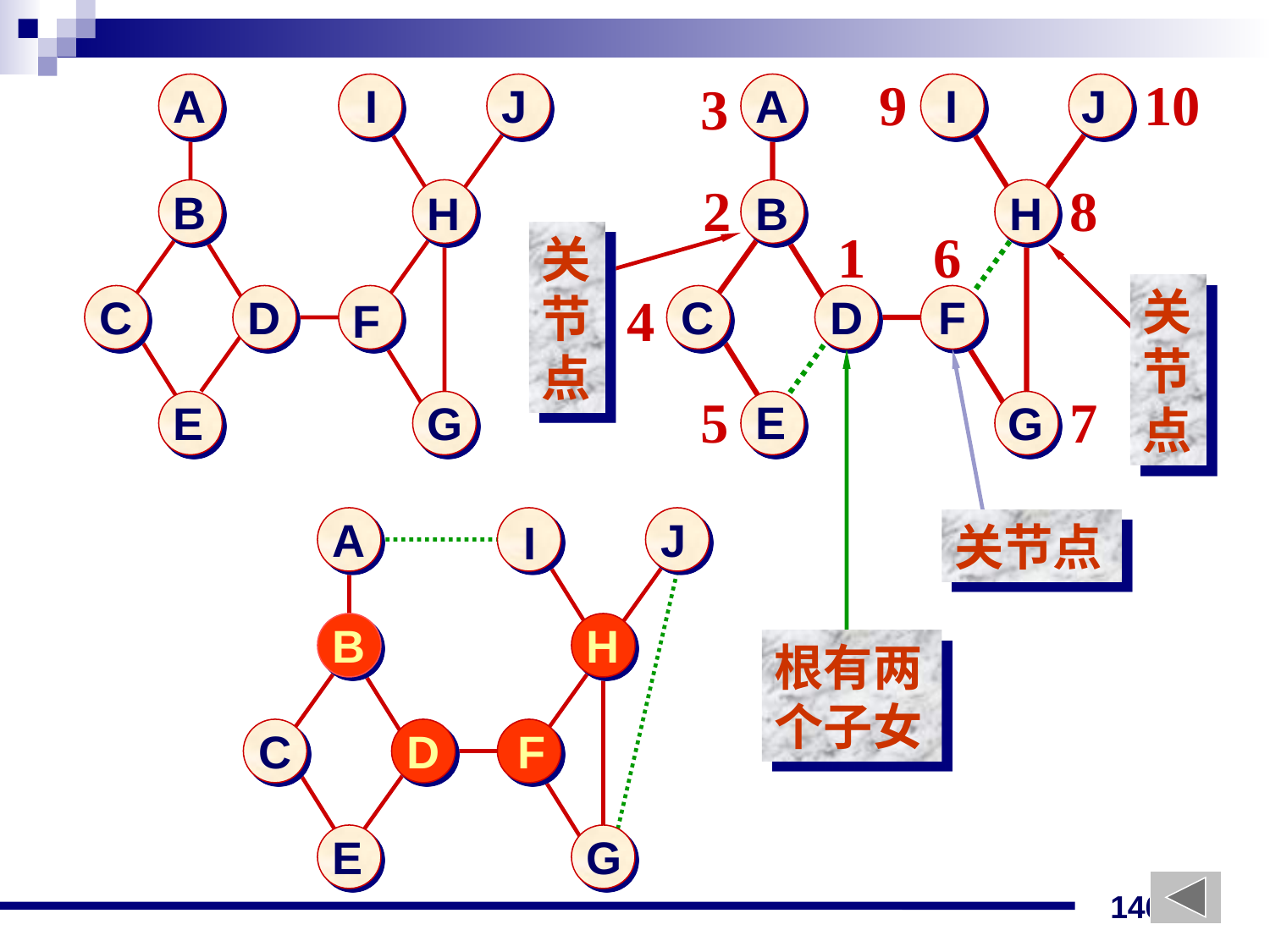

9
10
3
A
I
J
A
I
J

2
8
B
H
B
H

1
6
关节点

关节点
4
C
D
C
D
F

F

5
7
E
E
G
G

A
J
I

关节点

B
H

根有两 个子女

D
F
C

E
G

146-65